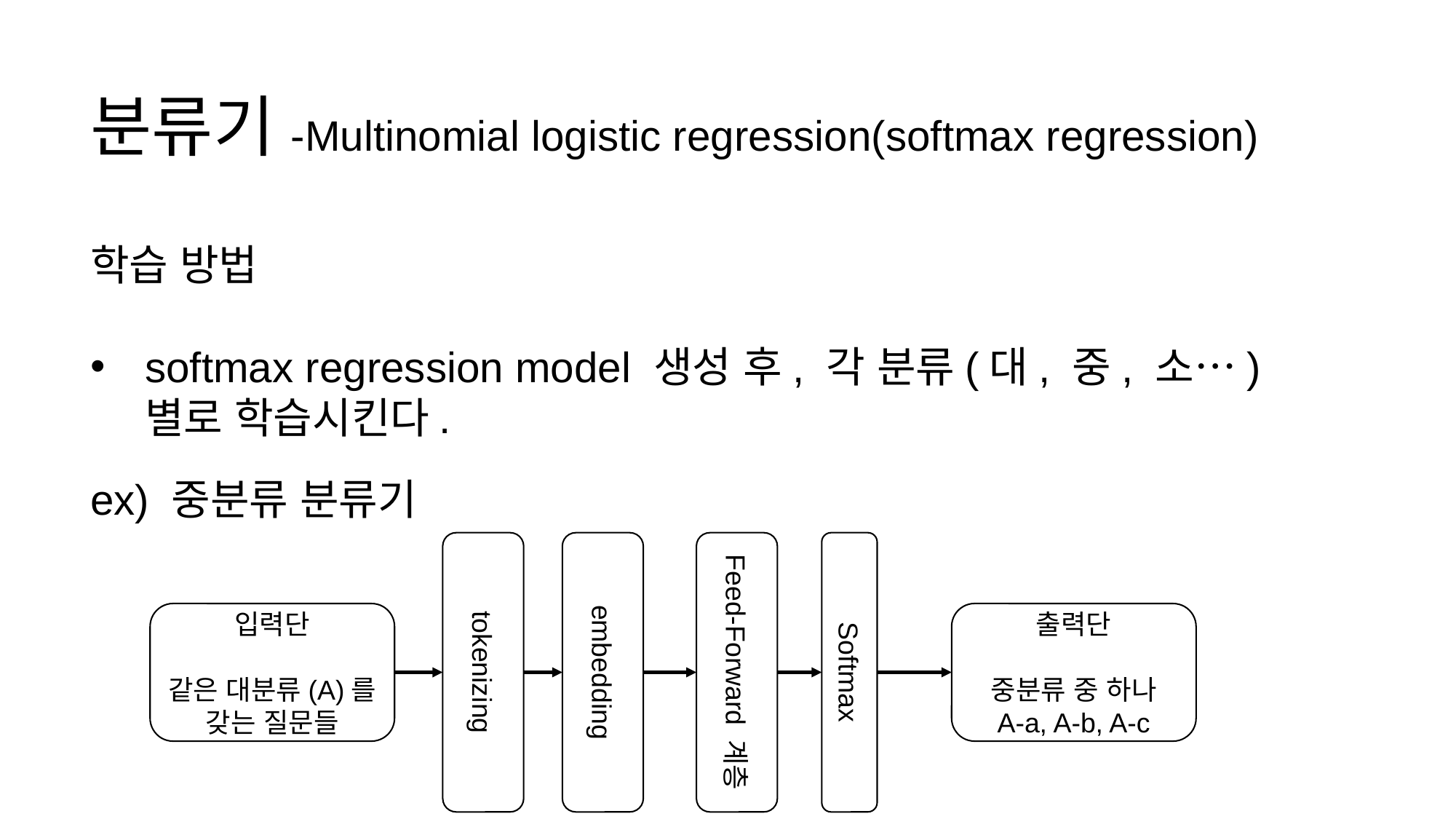

# 분류기-Multinomial logistic regression(softmax regression)
학습 방법

softmax regression model 생성 후, 각 분류(대, 중, 소…)별로 학습시킨다.
ex) 중분류 분류기

입력단

같은 대분류(A)를 갖는 질문들

출력단

중분류 중 하나
A-a, A-b, A-c

tokenizing
embedding
Feed-Forward 계층
Softmax